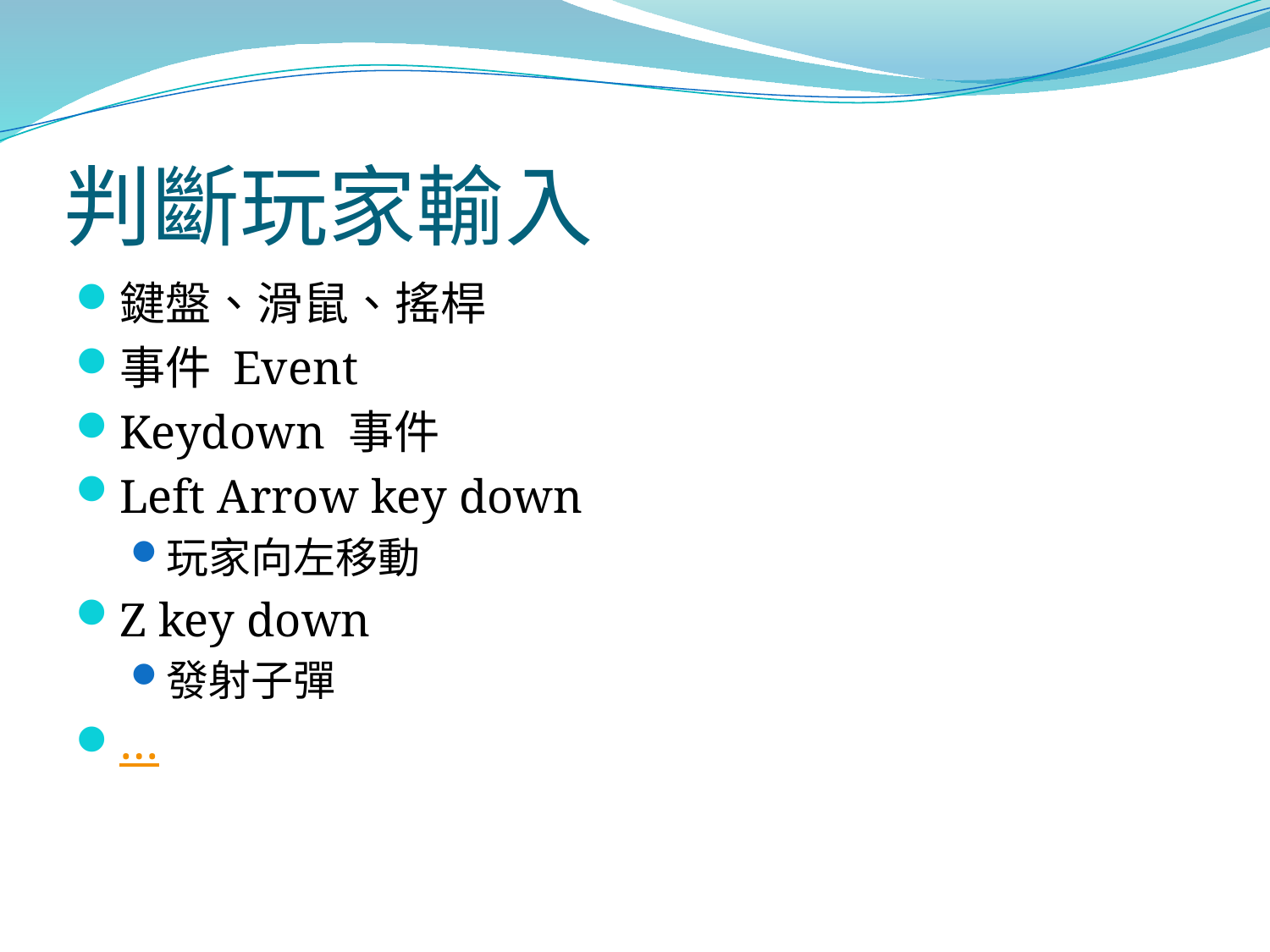

# 判斷玩家輸入
鍵盤、滑鼠、搖桿
事件 Event
Keydown 事件
Left Arrow key down
玩家向左移動
Z key down
發射子彈
…